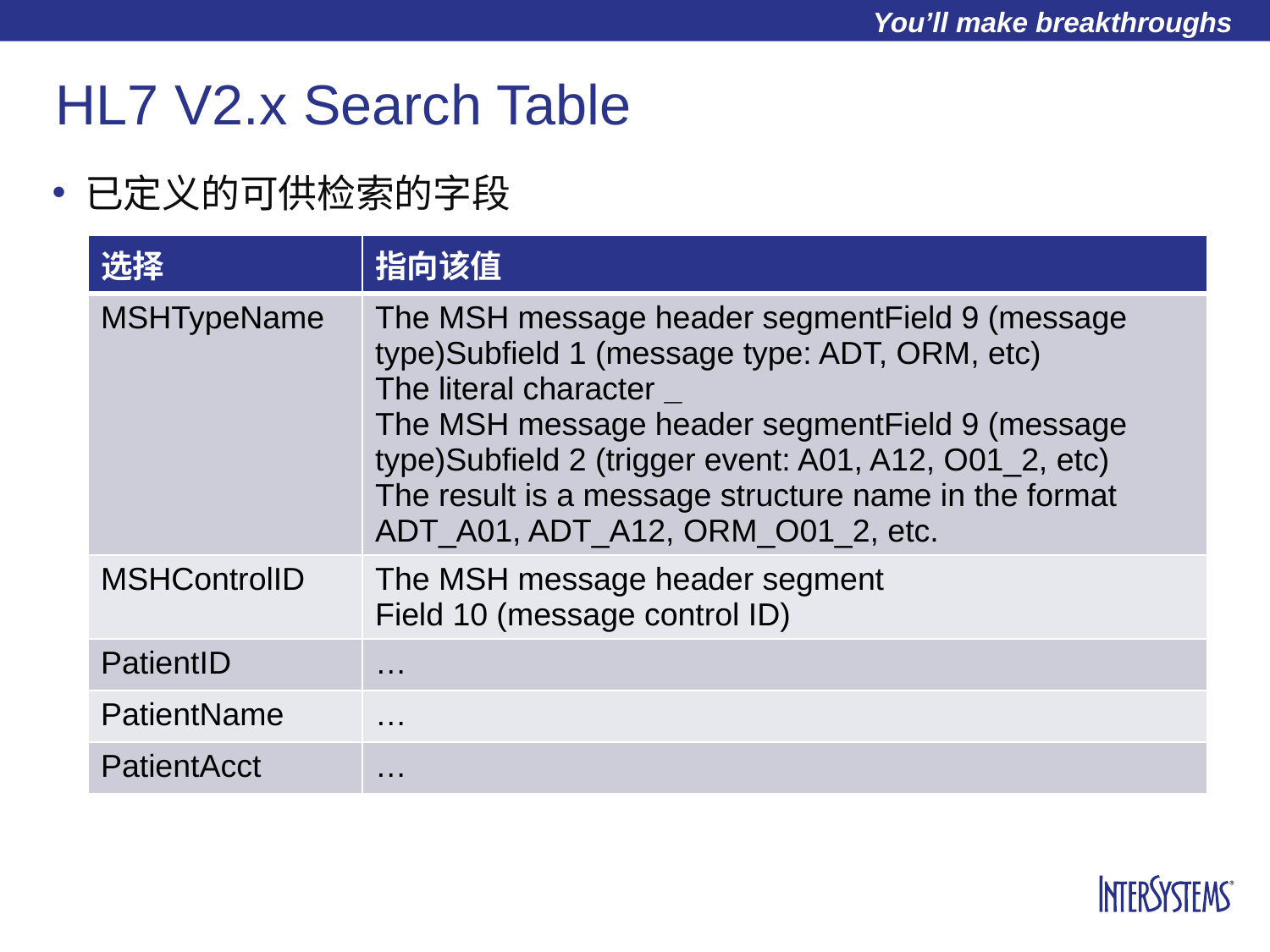

# HL7 V2.x Search Table
已定义的可供检索的字段

| 选择 | 指向该值 |
| --- | --- |
| MSHTypeName | The MSH message header segment Field 9 (message type) Subfield 1 (message type: ADT, ORM, etc) The literal character \_ The MSH message header segment Field 9 (message type) Subfield 2 (trigger event: A01, A12, O01\_2, etc) The result is a message structure name in the format ADT\_A01, ADT\_A12, ORM\_O01\_2, etc. |
| MSHControlID | The MSH message header segment Field 10 (message control ID) |
| PatientID | … |
| PatientName | … |
| PatientAcct | … |